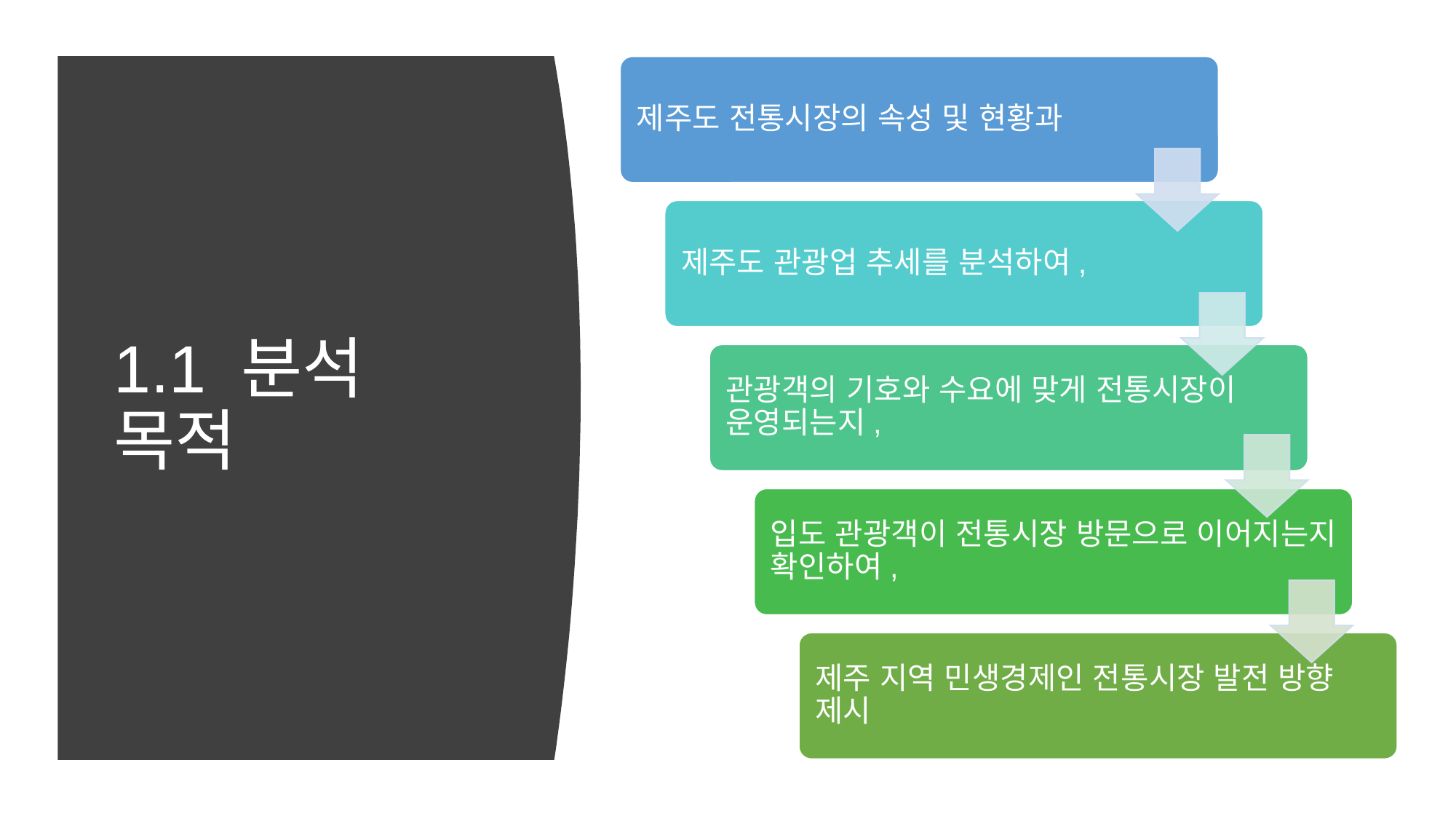

제주도 전통시장의 속성 및 현황과
제주도 관광업 추세를 분석하여,
관광객의 기호와 수요에 맞게 전통시장이 운영되는지,
입도 관광객이 전통시장 방문으로 이어지는지 확인하여,
제주 지역 민생경제인 전통시장 발전 방향 제시

# 1.1 분석 목적